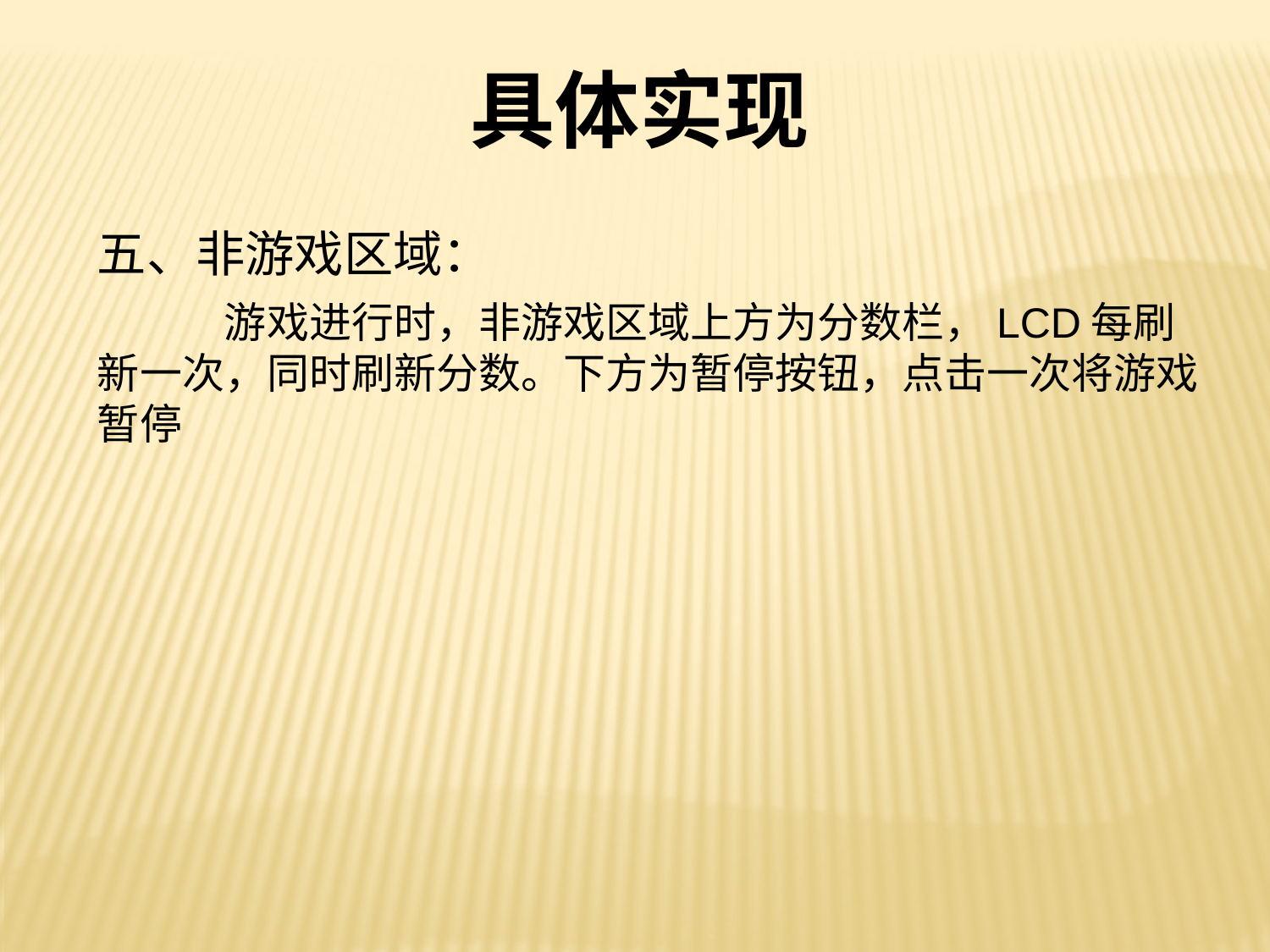

具体实现
五、非游戏区域：
	游戏进行时，非游戏区域上方为分数栏，LCD每刷新一次，同时刷新分数。下方为暂停按钮，点击一次将游戏暂停